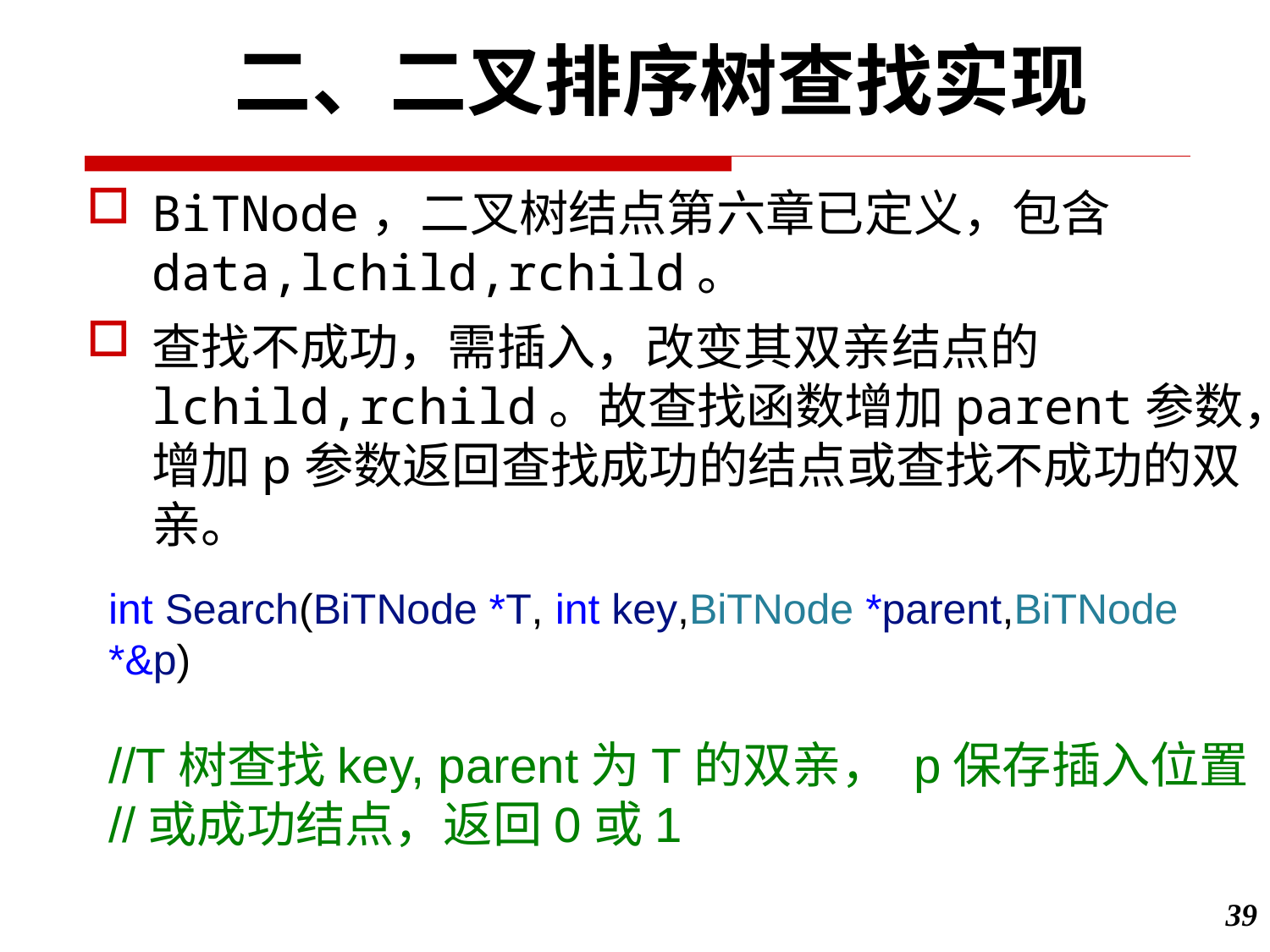

二、二叉排序树查找实现
BiTNode，二叉树结点第六章已定义，包含data,lchild,rchild。
查找不成功，需插入，改变其双亲结点的lchild,rchild。故查找函数增加parent参数，增加p参数返回查找成功的结点或查找不成功的双亲。
int Search(BiTNode *T, int key,BiTNode *parent,BiTNode *&p)

//T树查找key, parent为T的双亲， p保存插入位置//或成功结点，返回0或1
39